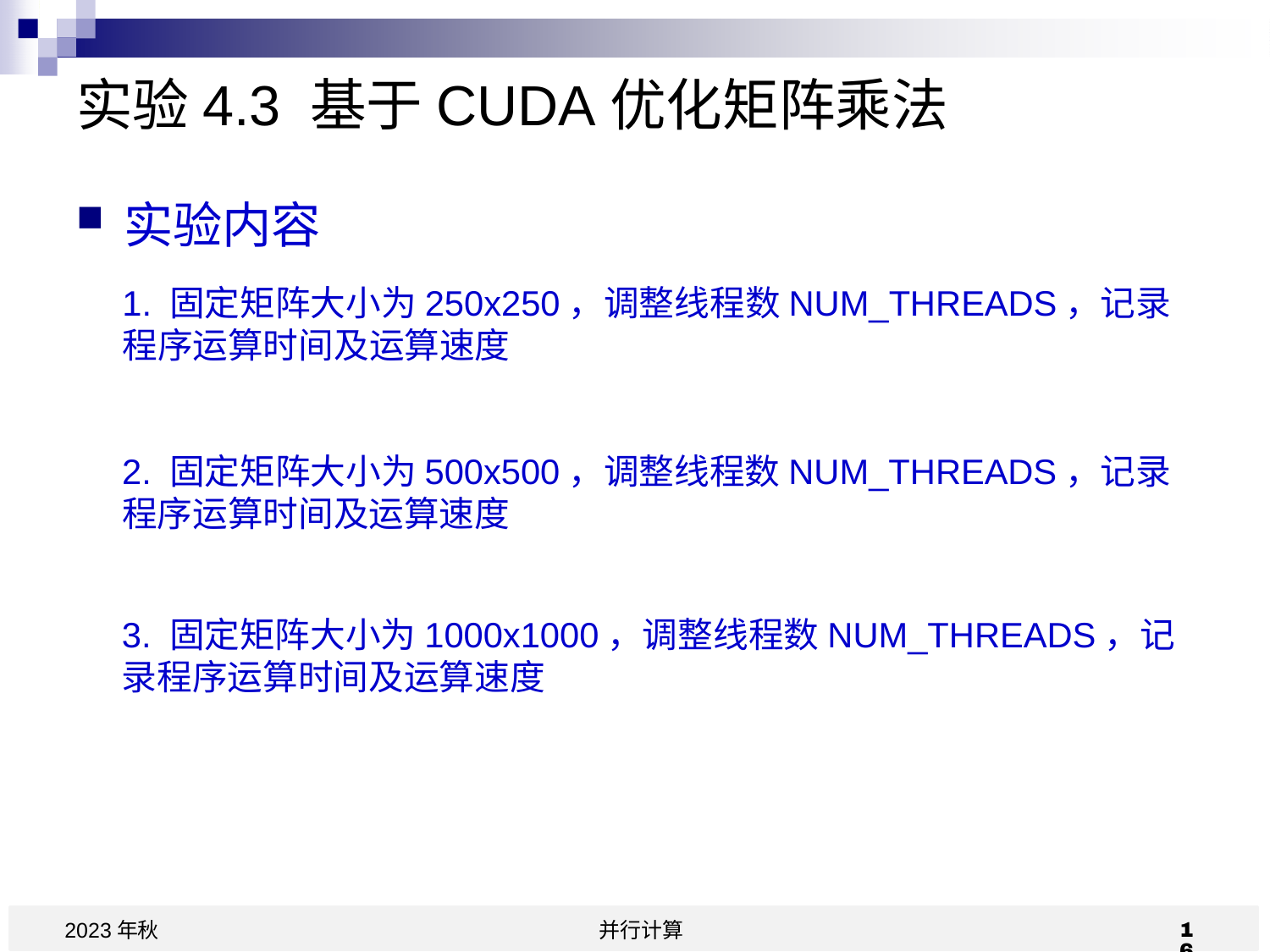

# 实验4.3 基于CUDA优化矩阵乘法
实验内容
1. 固定矩阵大小为250x250，调整线程数NUM_THREADS，记录程序运算时间及运算速度
2. 固定矩阵大小为500x500，调整线程数NUM_THREADS，记录程序运算时间及运算速度
3. 固定矩阵大小为1000x1000，调整线程数NUM_THREADS，记录程序运算时间及运算速度

16
并行计算
2023年秋